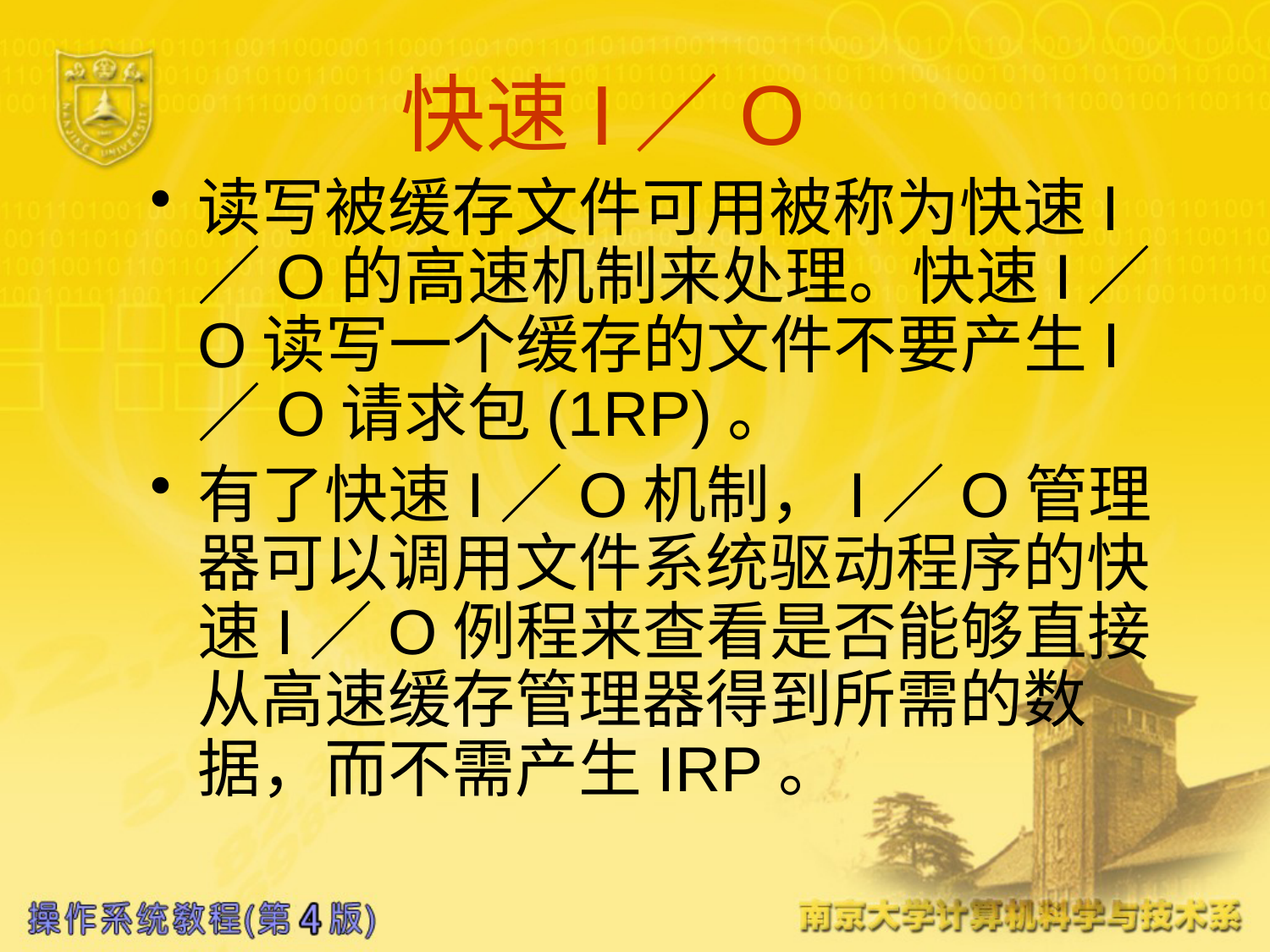

# 快速I／O
读写被缓存文件可用被称为快速I／O的高速机制来处理。快速I／O读写一个缓存的文件不要产生I／O请求包(1RP)。
有了快速I／O机制，I／O管理器可以调用文件系统驱动程序的快速I／O例程来查看是否能够直接从高速缓存管理器得到所需的数据，而不需产生IRP。